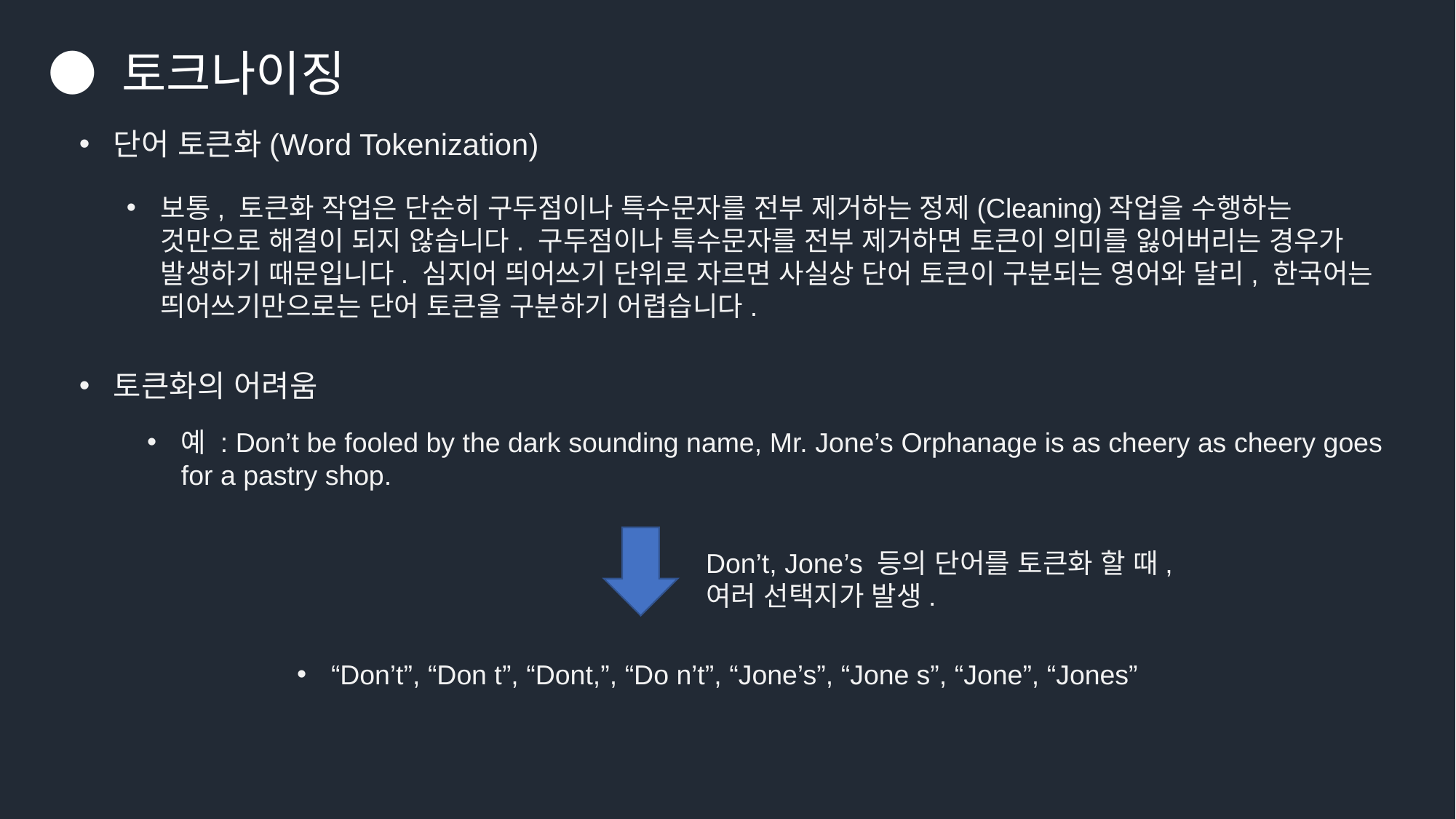

● 토크나이징
단어 토큰화(Word Tokenization)
보통, 토큰화 작업은 단순히 구두점이나 특수문자를 전부 제거하는 정제(Cleaning)작업을 수행하는 것만으로 해결이 되지 않습니다. 구두점이나 특수문자를 전부 제거하면 토큰이 의미를 잃어버리는 경우가 발생하기 때문입니다. 심지어 띄어쓰기 단위로 자르면 사실상 단어 토큰이 구분되는 영어와 달리, 한국어는 띄어쓰기만으로는 단어 토큰을 구분하기 어렵습니다.
토큰화의 어려움
예 : Don’t be fooled by the dark sounding name, Mr. Jone’s Orphanage is as cheery as cheery goes for a pastry shop.

Don’t, Jone’s 등의 단어를 토큰화 할 때,
여러 선택지가 발생.
“Don’t”, “Don t”, “Dont,”, “Do n’t”, “Jone’s”, “Jone s”, “Jone”, “Jones”